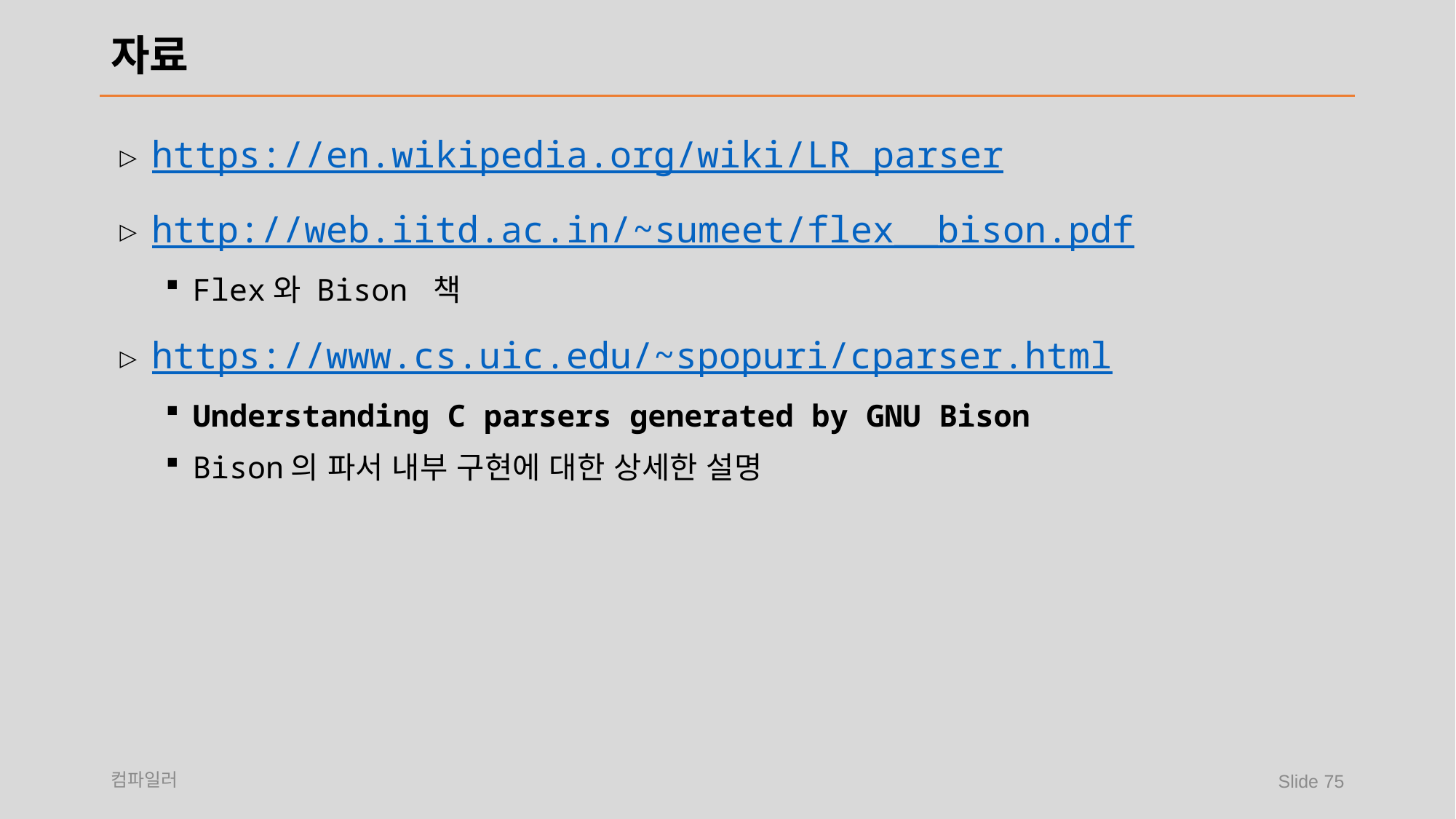

# 자료
https://en.wikipedia.org/wiki/LR_parser
http://web.iitd.ac.in/~sumeet/flex__bison.pdf
Flex와 Bison 책
https://www.cs.uic.edu/~spopuri/cparser.html
Understanding C parsers generated by GNU Bison
Bison의 파서 내부 구현에 대한 상세한 설명

컴파일러
Slide 75